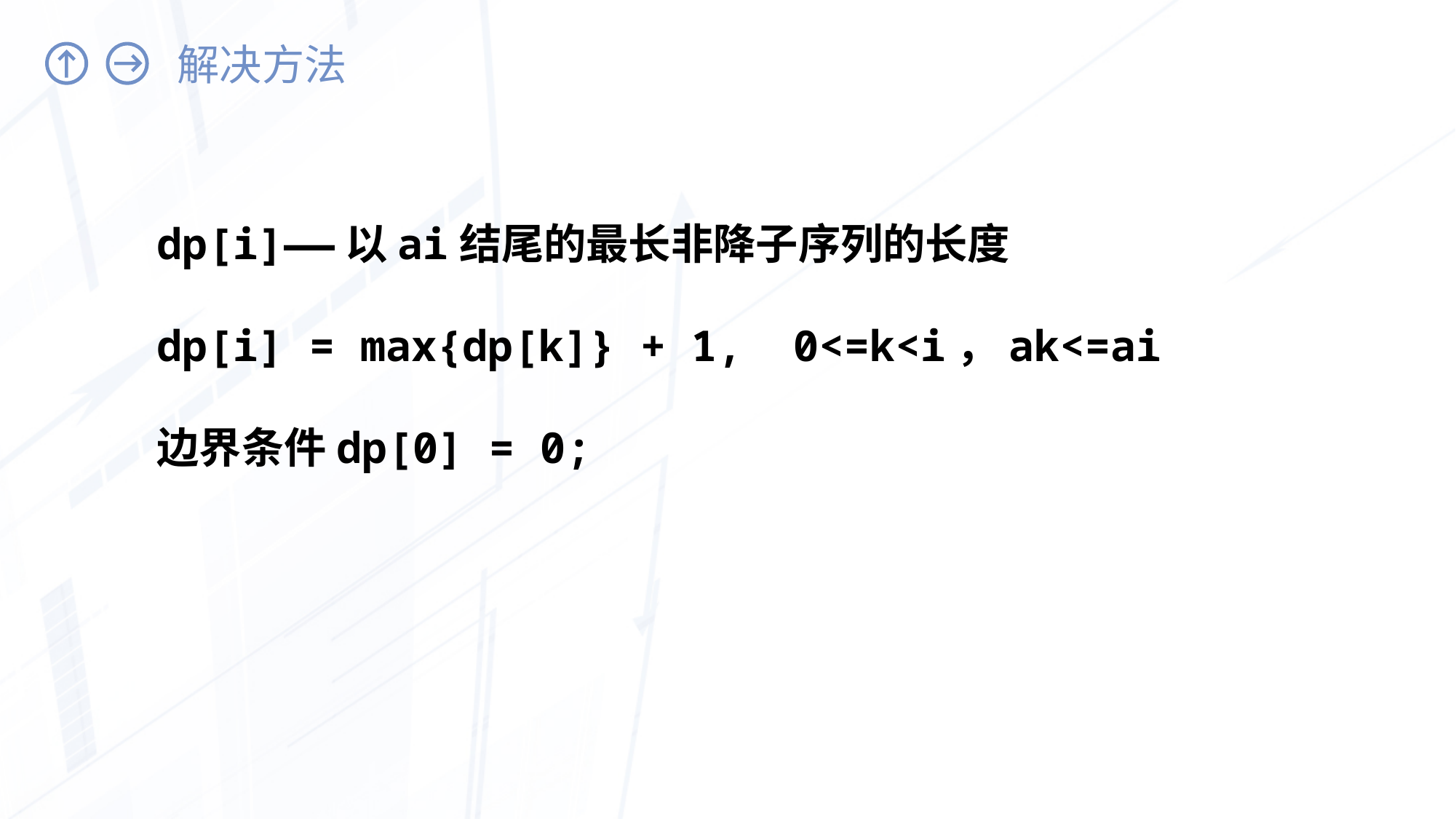

# 解决方法
dp[i]——以ai结尾的最长非降子序列的长度

dp[i] = max{dp[k]} + 1,  0<=k<i，ak<=ai

边界条件dp[0] = 0;